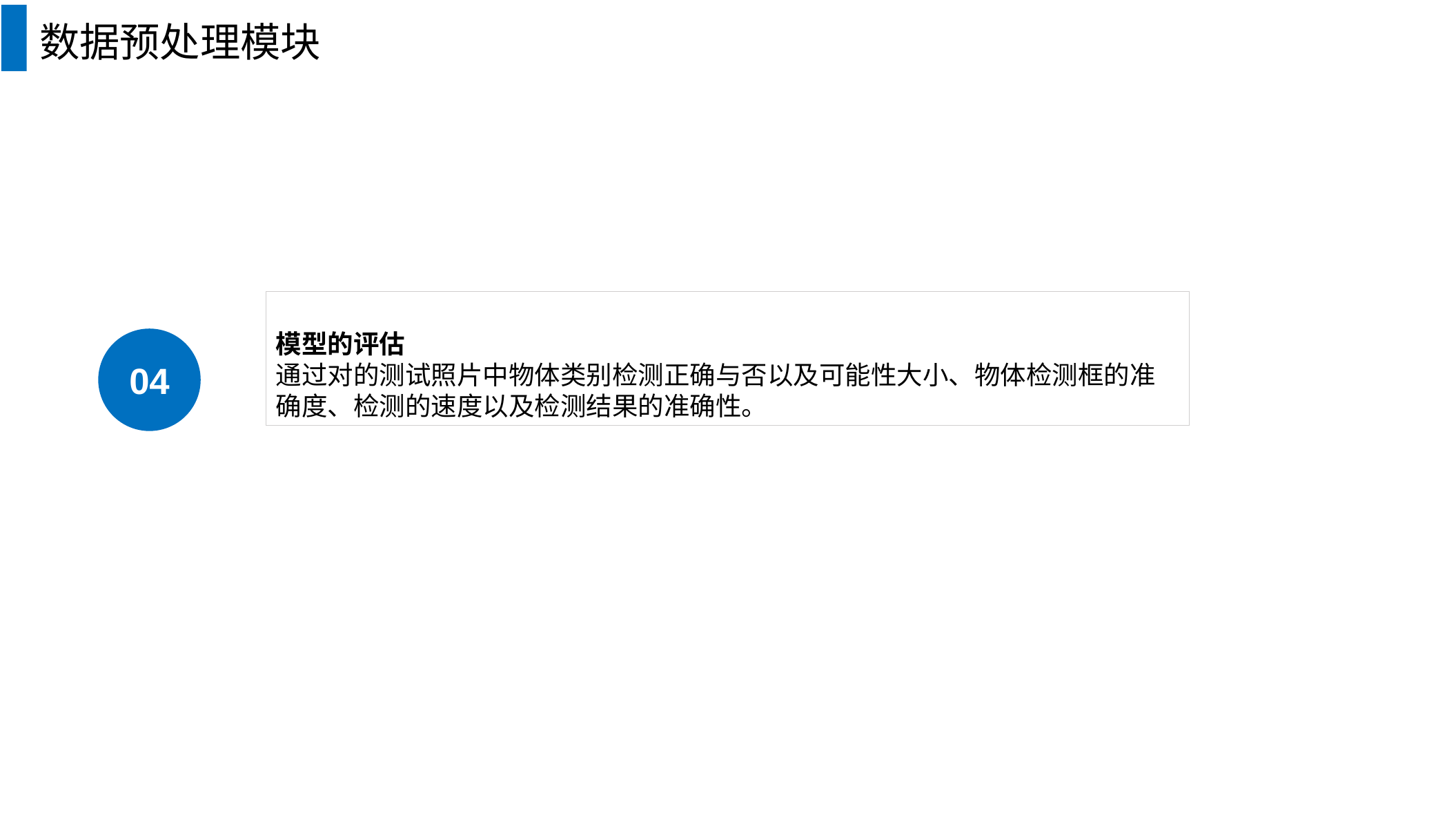

数据预处理模块

模型的评估
通过对的测试照片中物体类别检测正确与否以及可能性大小、物体检测框的准确度、检测的速度以及检测结果的准确性。

04